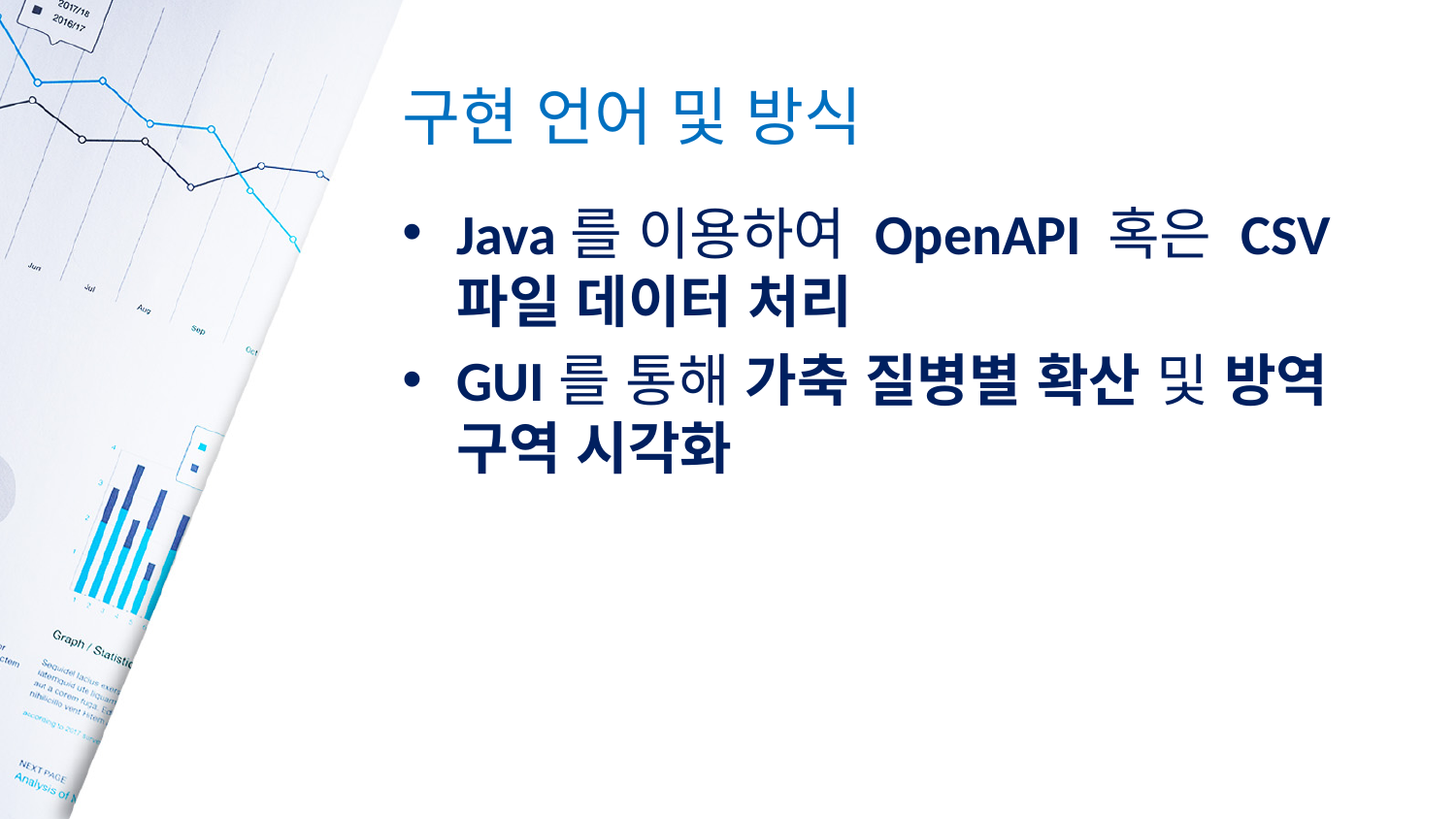

# 구현 언어 및 방식
Java를 이용하여 OpenAPI 혹은 CSV파일 데이터 처리
GUI를 통해 가축 질병별 확산 및 방역 구역 시각화